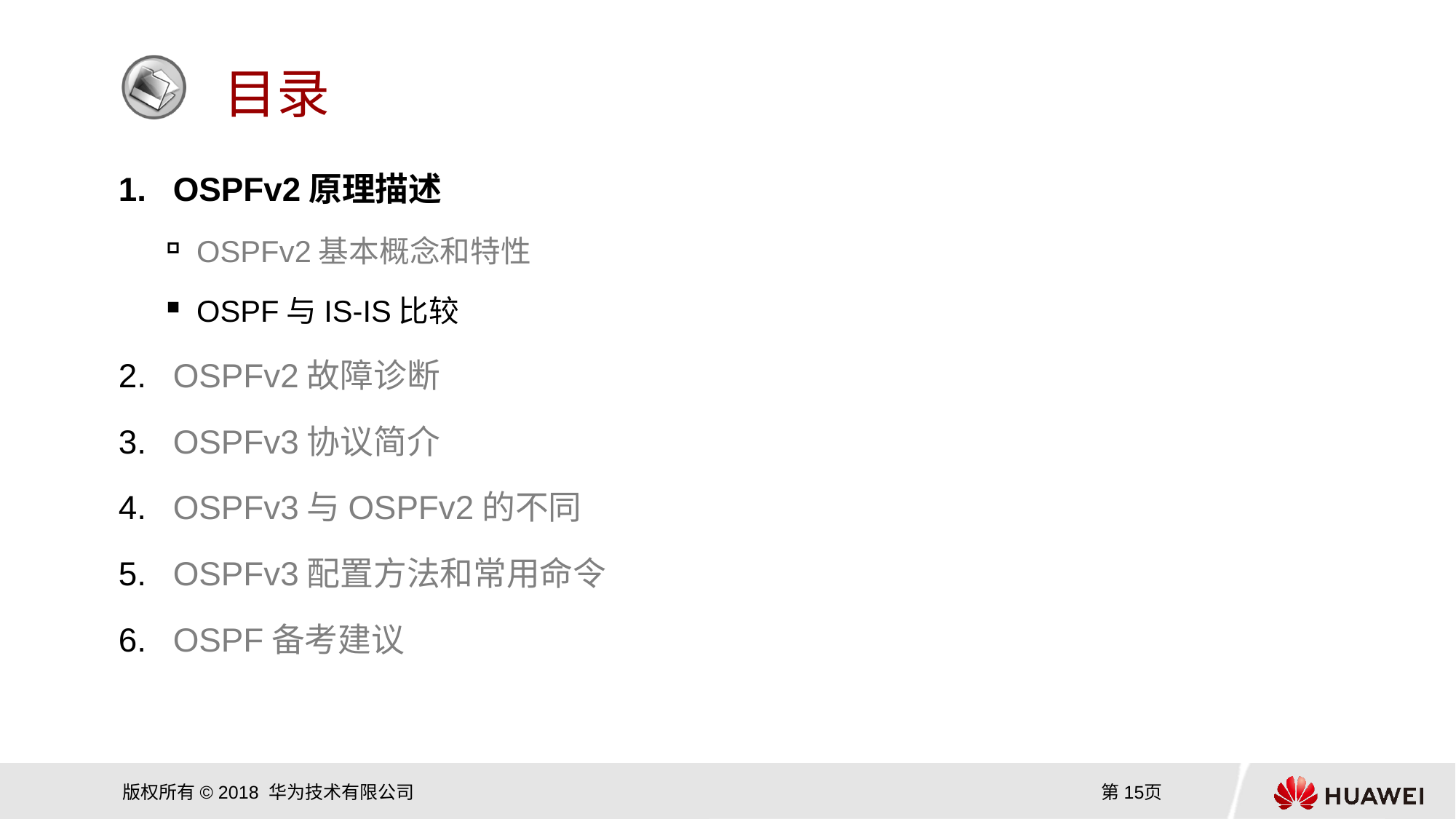

OSPFv2原理描述
OSPFv2基本概念和特性
OSPF与IS-IS比较
OSPFv2故障诊断
OSPFv3协议简介
OSPFv3与OSPFv2的不同
OSPFv3配置方法和常用命令
OSPF备考建议